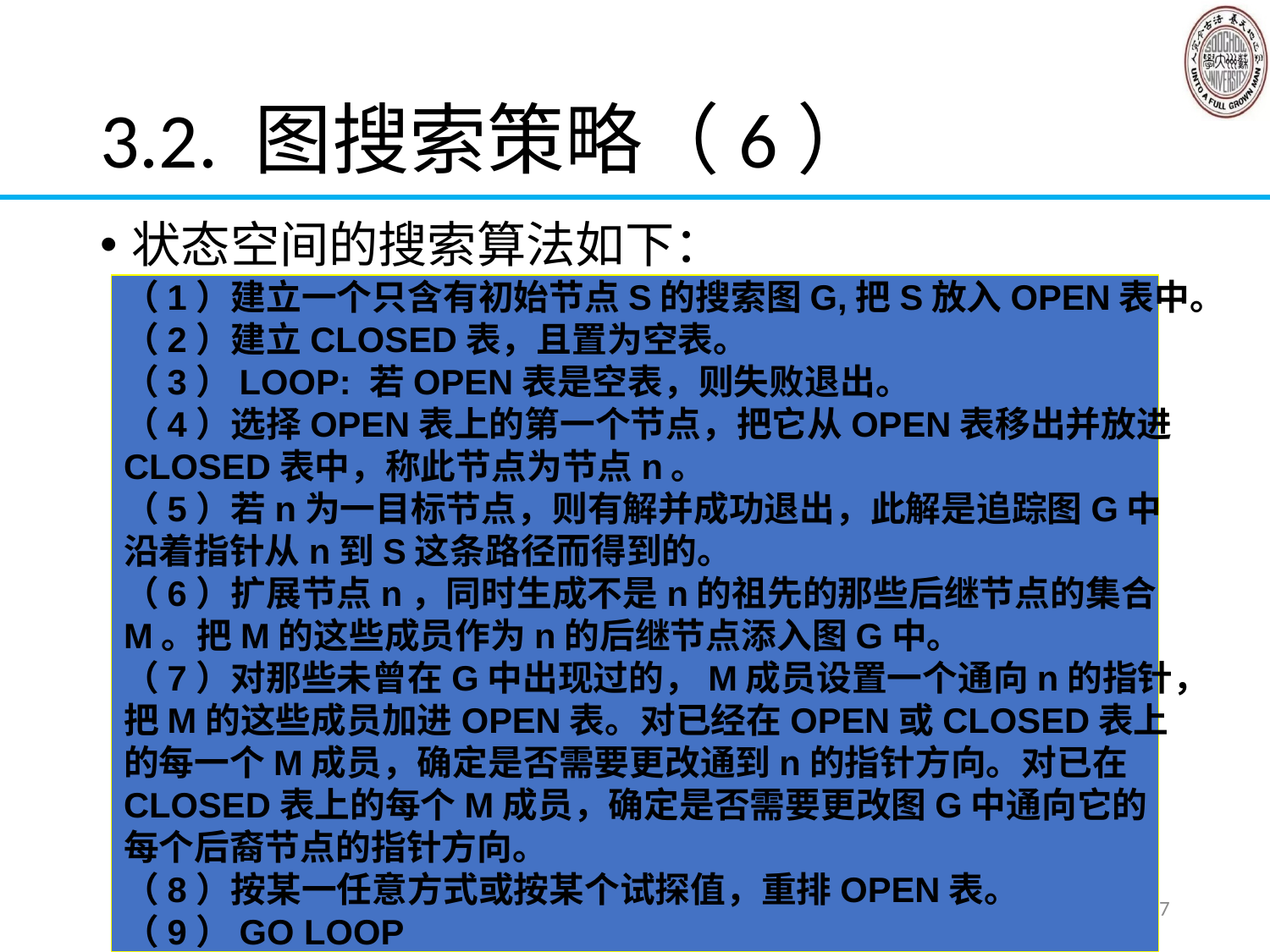

# 3.2. 图搜索策略（6）
状态空间的搜索算法如下：
（1）建立一个只含有初始节点S的搜索图G,把S放入OPEN表中。
（2）建立CLOSED表，且置为空表。
（3）LOOP: 若OPEN表是空表，则失败退出。
（4）选择OPEN表上的第一个节点，把它从OPEN表移出并放进
CLOSED表中，称此节点为节点n。
（5）若n为一目标节点，则有解并成功退出，此解是追踪图G中
沿着指针从n到S这条路径而得到的。
（6）扩展节点n，同时生成不是n的祖先的那些后继节点的集合
M。把M的这些成员作为n的后继节点添入图G中。
（7）对那些未曾在G中出现过的，M成员设置一个通向n的指针，
把M的这些成员加进OPEN表。对已经在OPEN或CLOSED表上
的每一个M成员，确定是否需要更改通到n的指针方向。对已在
CLOSED表上的每个M成员，确定是否需要更改图G中通向它的
每个后裔节点的指针方向。
（8）按某一任意方式或按某个试探值，重排OPEN表。
（9）GO LOOP
17